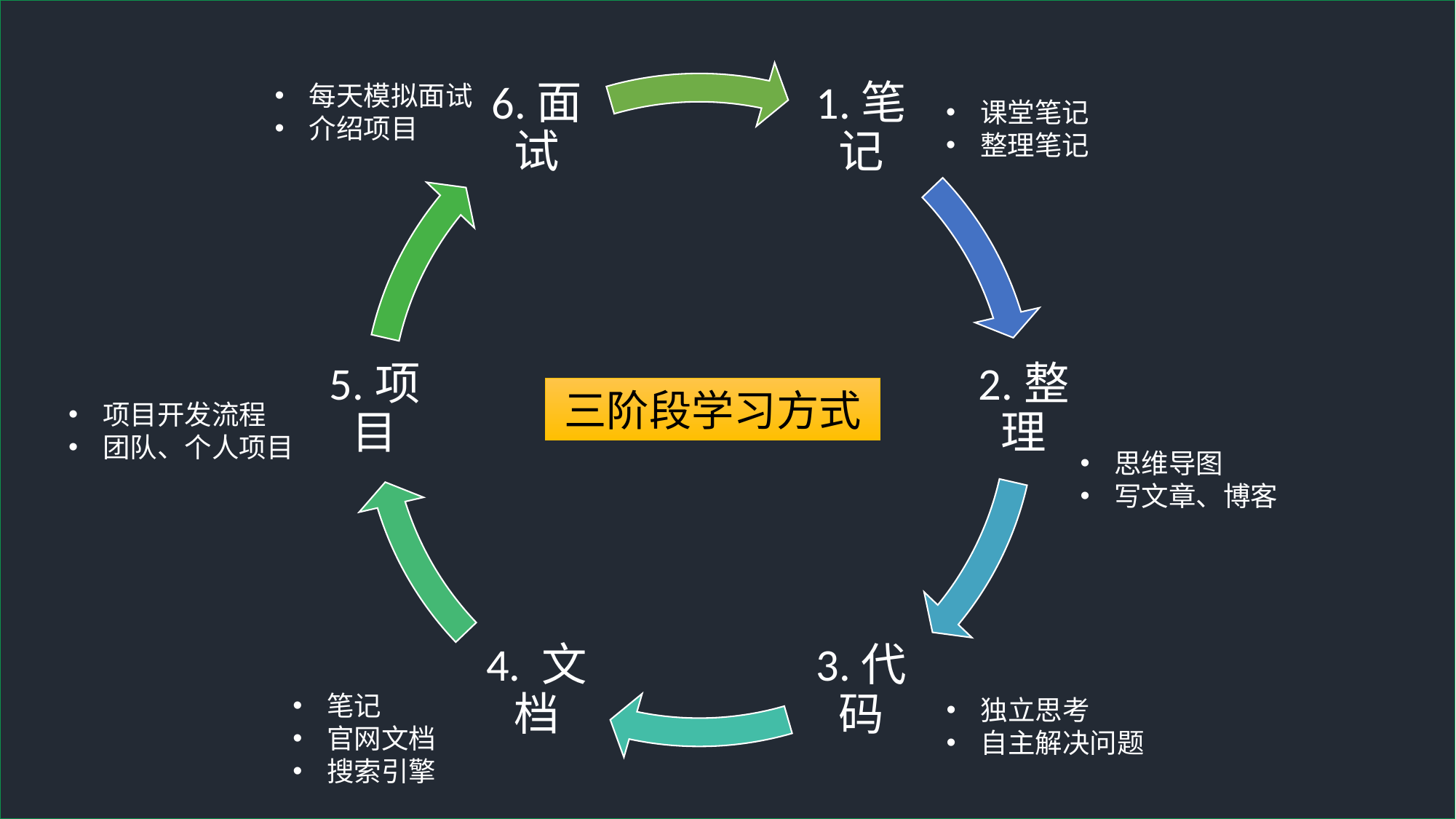

1.笔记
2.整理
3.代码
4. 文档
5.项目
6.面试
每天模拟面试
介绍项目
课堂笔记
整理笔记
三阶段学习方式
项目开发流程
团队、个人项目
思维导图
写文章、博客
笔记
官网文档
搜索引擎
独立思考
自主解决问题